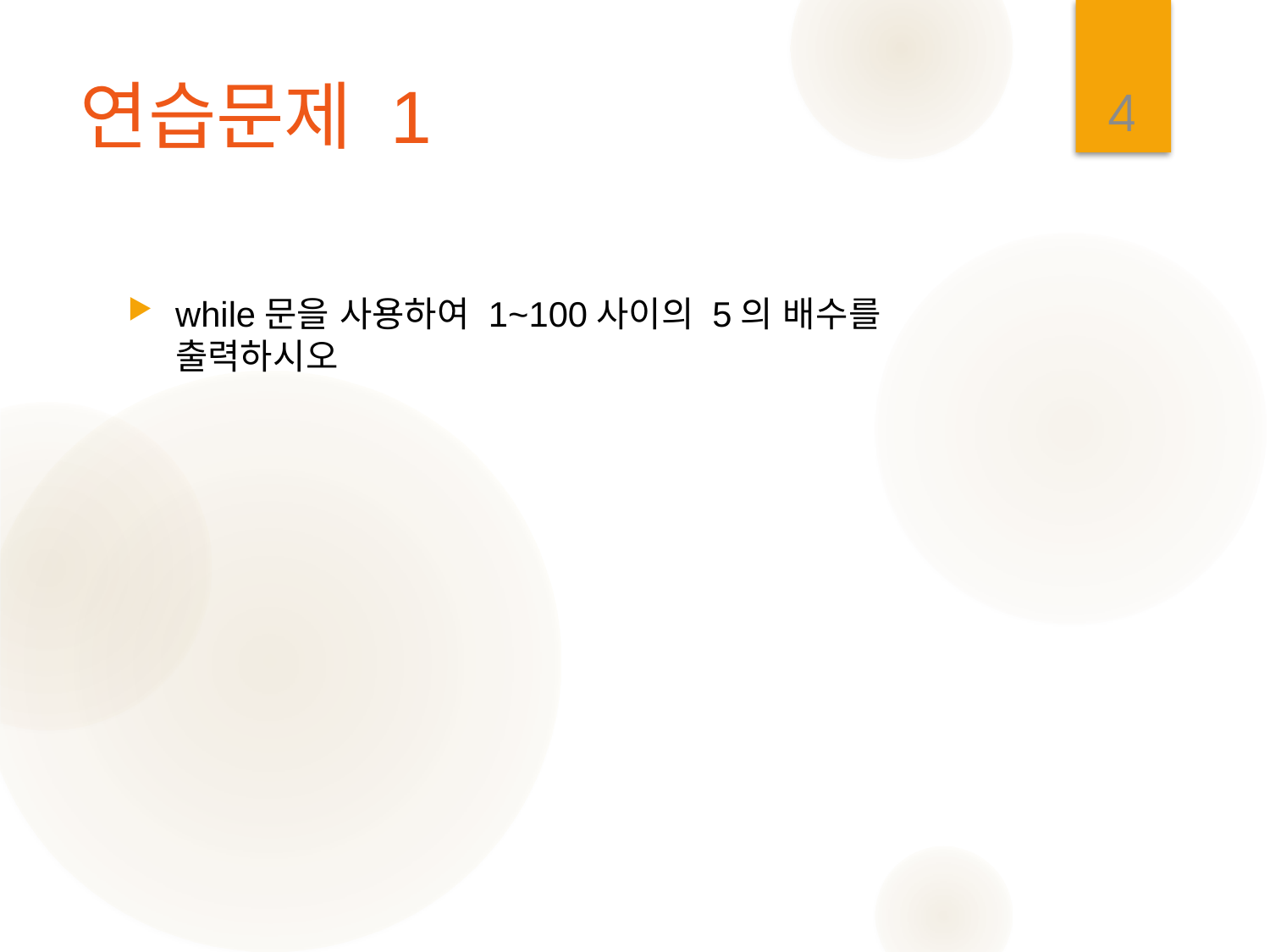

4
# 연습문제 1
while문을 사용하여 1~100사이의 5의 배수를 출력하시오